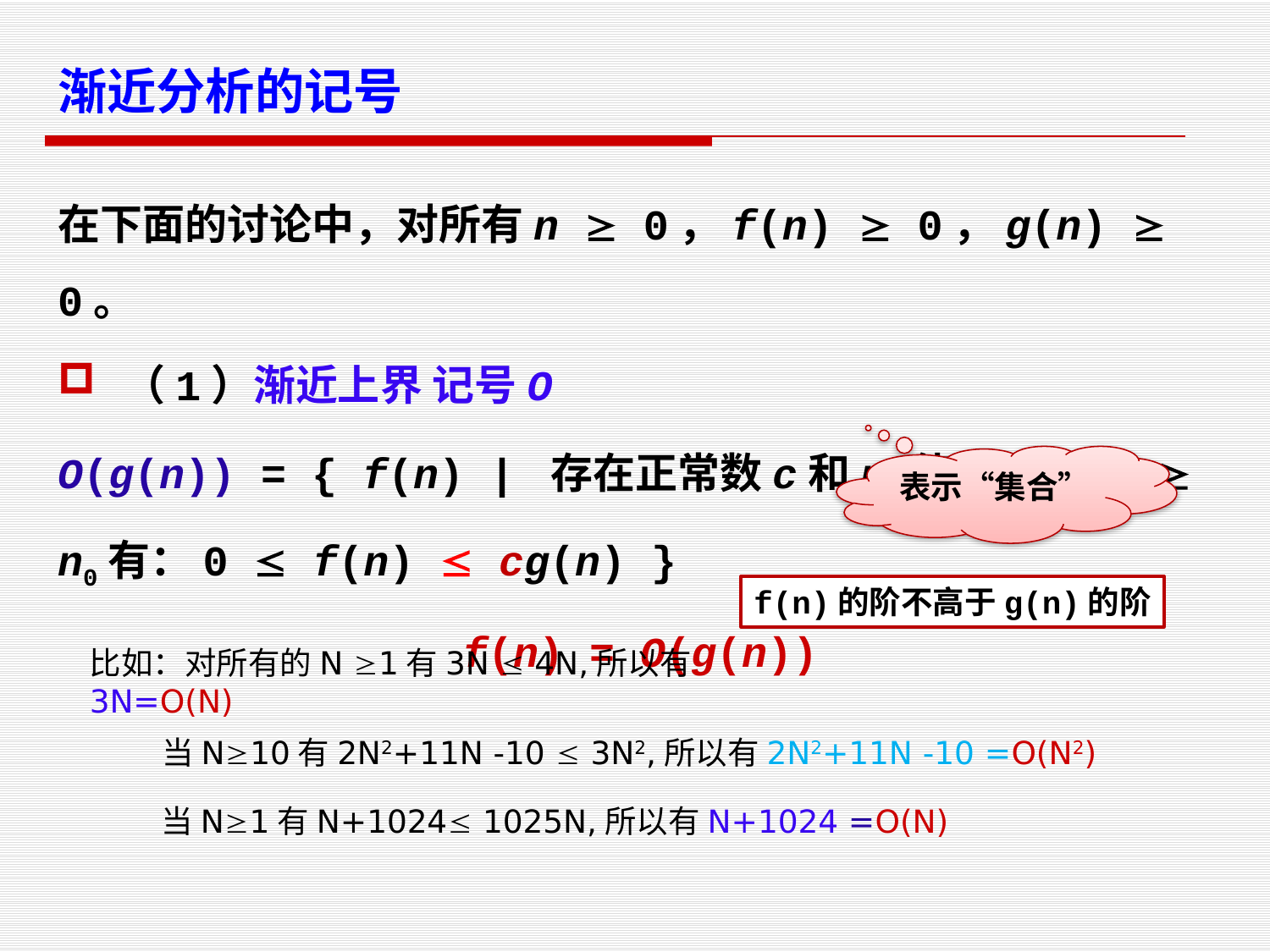

# 渐近分析的记号
在下面的讨论中，对所有n ≥ 0，f(n) ≥ 0，g(n) ≥ 0。
（1）渐近上界 记号O
O(g(n)) = { f(n) | 存在正常数c和n0使得对所有n≥ n0有：0 ≤ f(n) ≤ cg(n) }
f(n) = O(g(n))
表示“集合”
f(n)的阶不高于g(n)的阶
比如：对所有的N ≥1有3N ≤ 4N,所以有3N=O(N)
         当N≥10有2N2+11N -10 ≤ 3N2,所以有2N2+11N -10 =O(N2)
         当N≥1有N+1024≤ 1025N,所以有N+1024 =O(N)